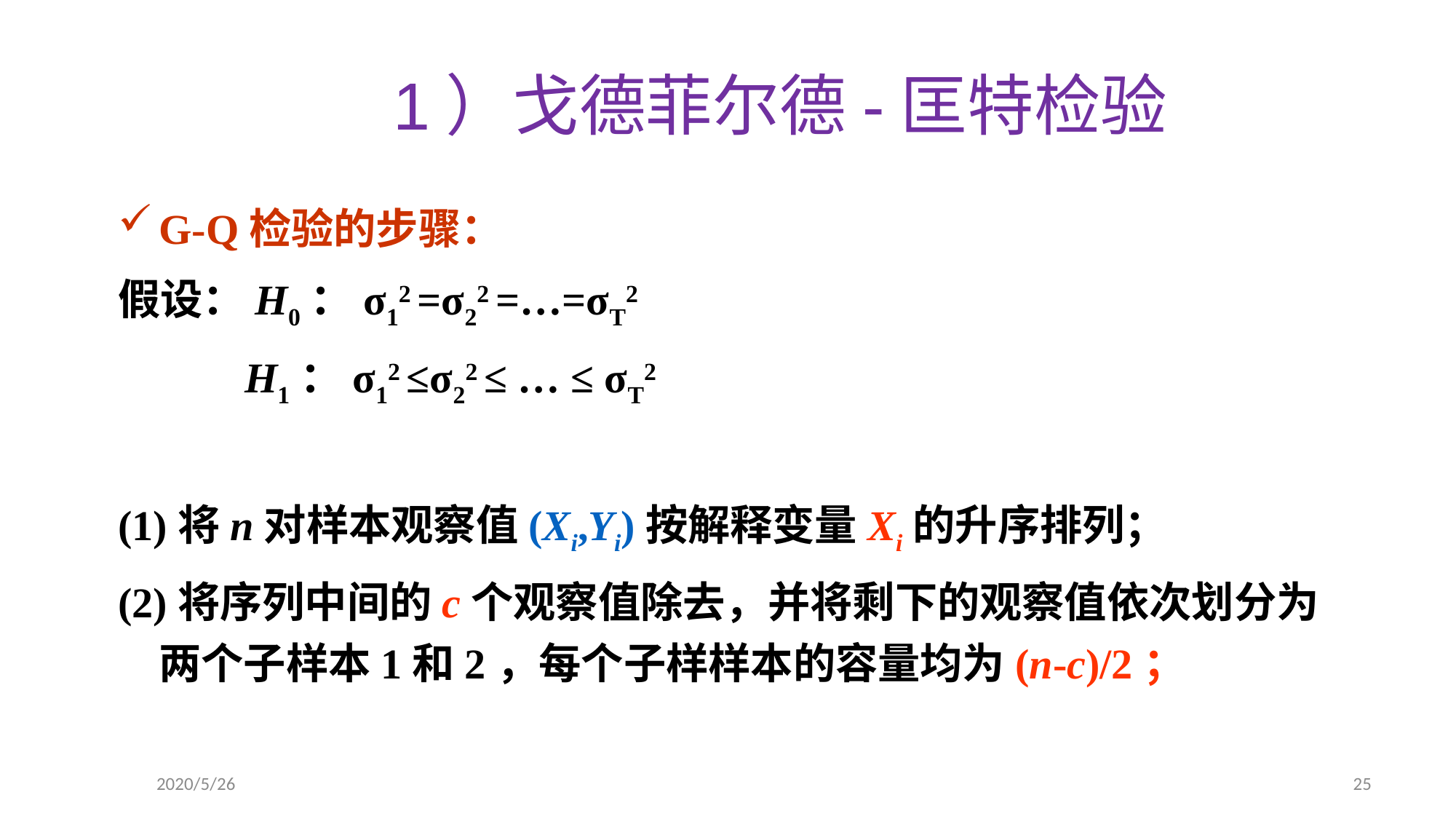

1）戈德菲尔德-匡特检验
G-Q检验的步骤：
假设：H0：σ12 =σ22 =…=σT2
            H1：σ12 ≤σ22 ≤ … ≤ σT2

(1)将n对样本观察值(Xi,Yi)按解释变量Xi的升序排列；
(2)将序列中间的c个观察值除去，并将剩下的观察值依次划分为两个子样本1和2，每个子样样本的容量均为(n-c)/2；
2020/5/26
25